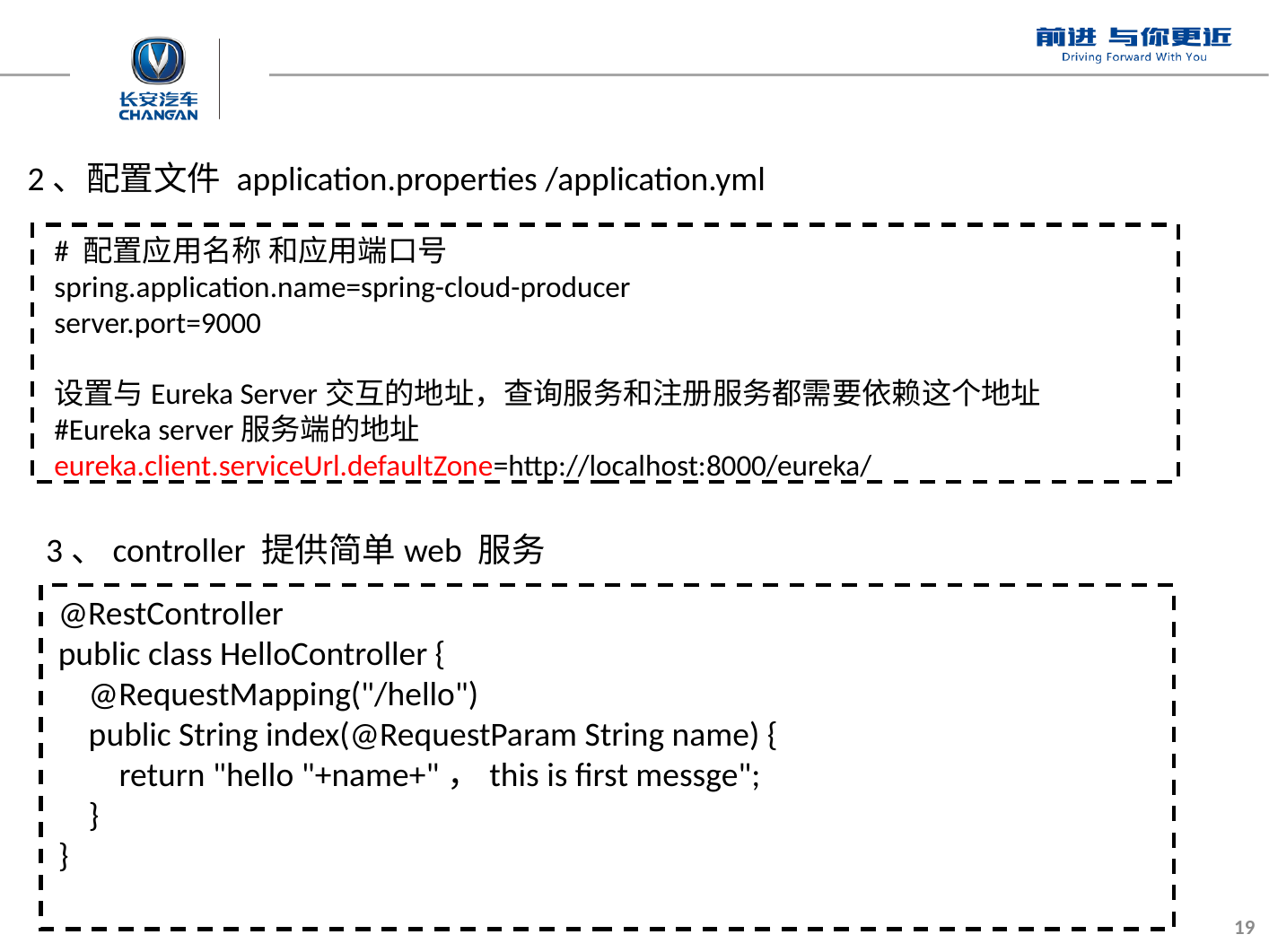

2、配置文件 application.properties /application.yml

# 配置应用名称 和应用端口号
spring.application.name=spring-cloud-producer
server.port=9000

设置与Eureka Server交互的地址，查询服务和注册服务都需要依赖这个地址
#Eureka server服务端的地址
eureka.client.serviceUrl.defaultZone=http://localhost:8000/eureka/
3、controller 提供简单web 服务

@RestController
public class HelloController {
    @RequestMapping("/hello")
    public String index(@RequestParam String name) {
        return "hello "+name+"，this is first messge";
    }
}